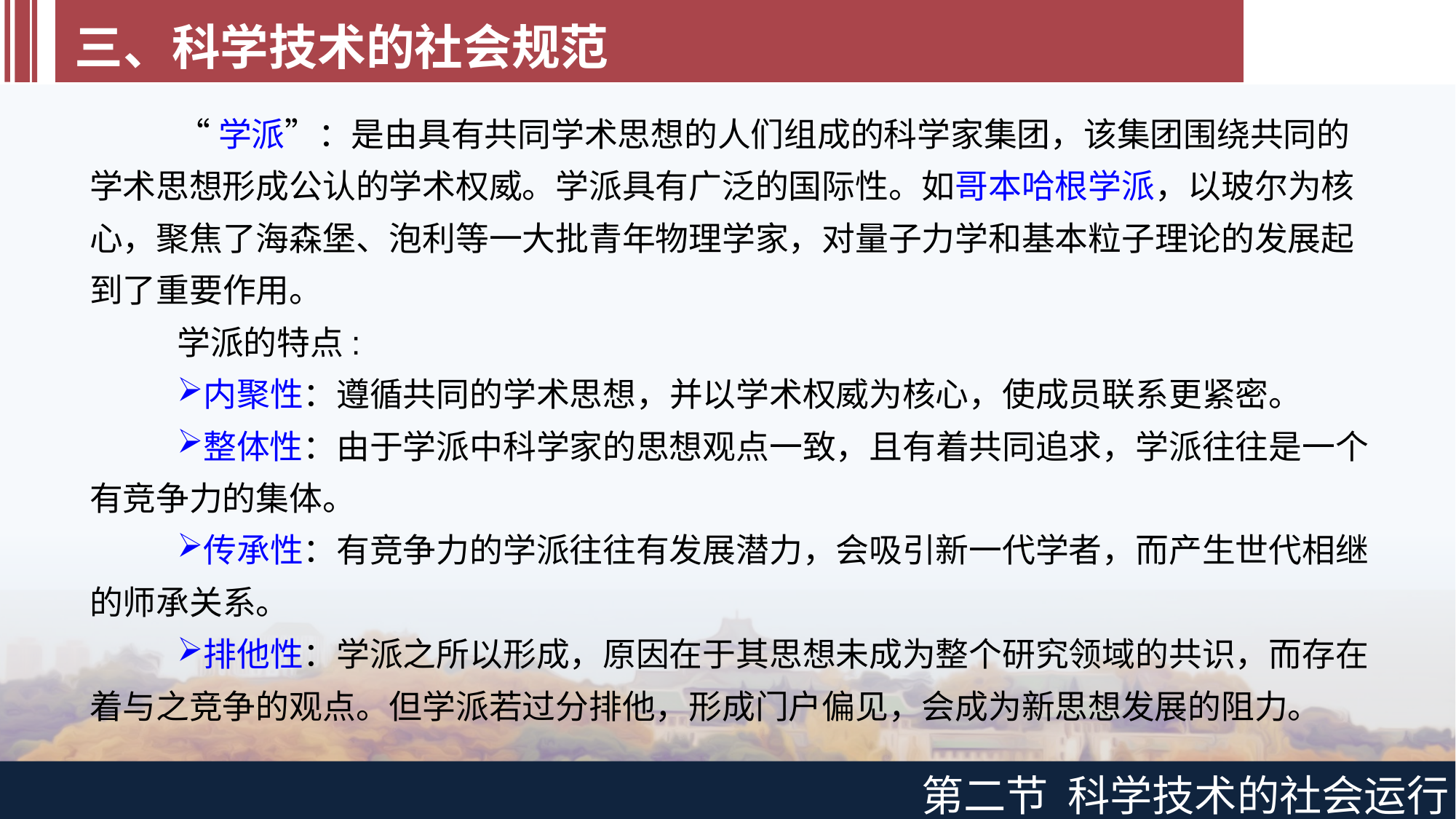

三、科学技术的社会规范
“学派”：是由具有共同学术思想的人们组成的科学家集团，该集团围绕共同的学术思想形成公认的学术权威。学派具有广泛的国际性。如哥本哈根学派，以玻尔为核心，聚焦了海森堡、泡利等一大批青年物理学家，对量子力学和基本粒子理论的发展起到了重要作用。
学派的特点:
内聚性：遵循共同的学术思想，并以学术权威为核心，使成员联系更紧密。
整体性：由于学派中科学家的思想观点一致，且有着共同追求，学派往往是一个有竞争力的集体。
传承性：有竞争力的学派往往有发展潜力，会吸引新一代学者，而产生世代相继的师承关系。
排他性：学派之所以形成，原因在于其思想未成为整个研究领域的共识，而存在着与之竞争的观点。但学派若过分排他，形成门户偏见，会成为新思想发展的阻力。
第二节  科学技术的社会运行